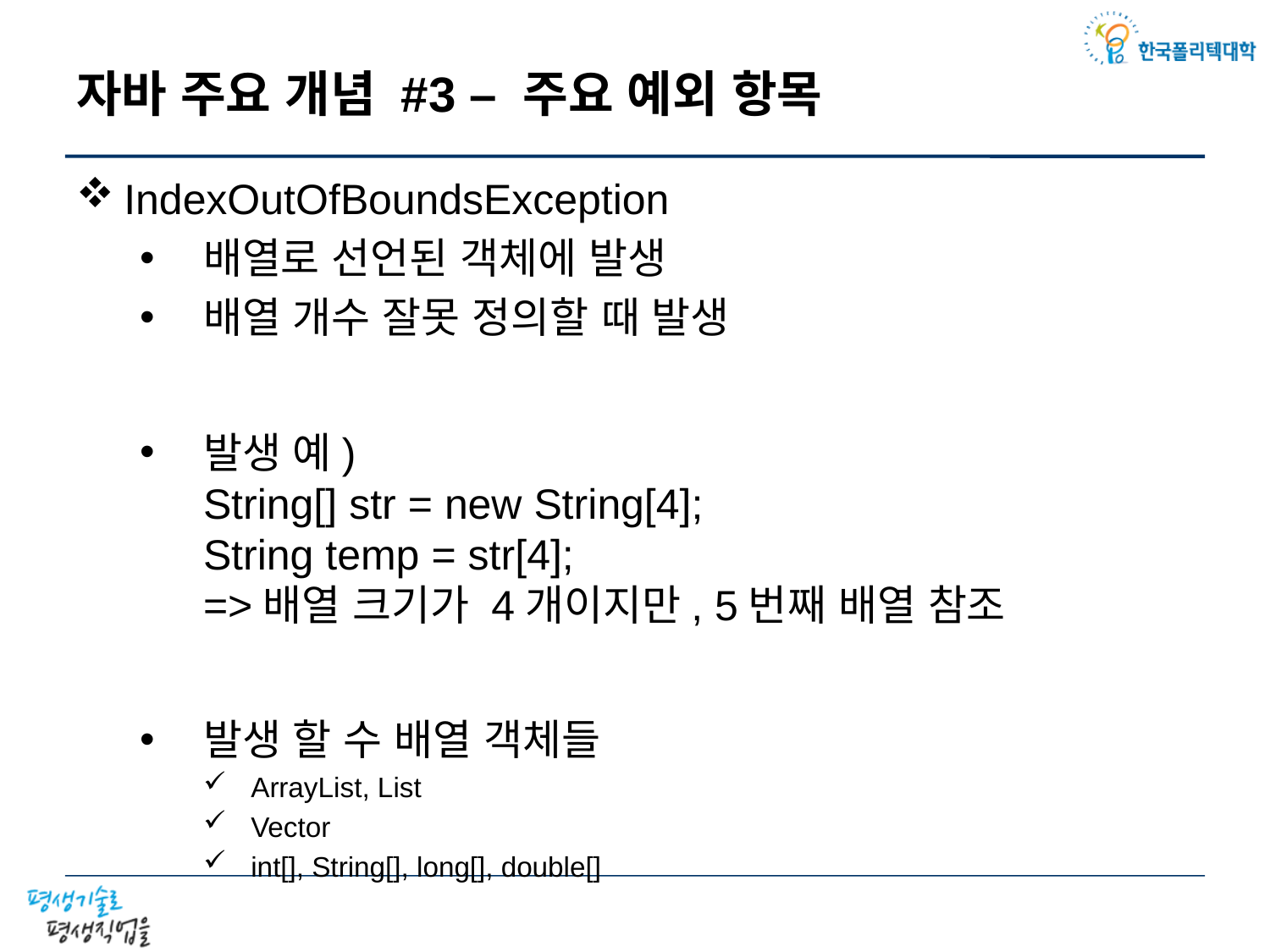

# 자바 주요 개념 #3 – 주요 예외 항목
IndexOutOfBoundsException
배열로 선언된 객체에 발생
배열 개수 잘못 정의할 때 발생

발생 예)
String[] str = new String[4];
String temp = str[4];
=>배열 크기가 4개이지만, 5번째 배열 참조

발생 할 수 배열 객체들
ArrayList, List
Vector
int[], String[], long[], double[]